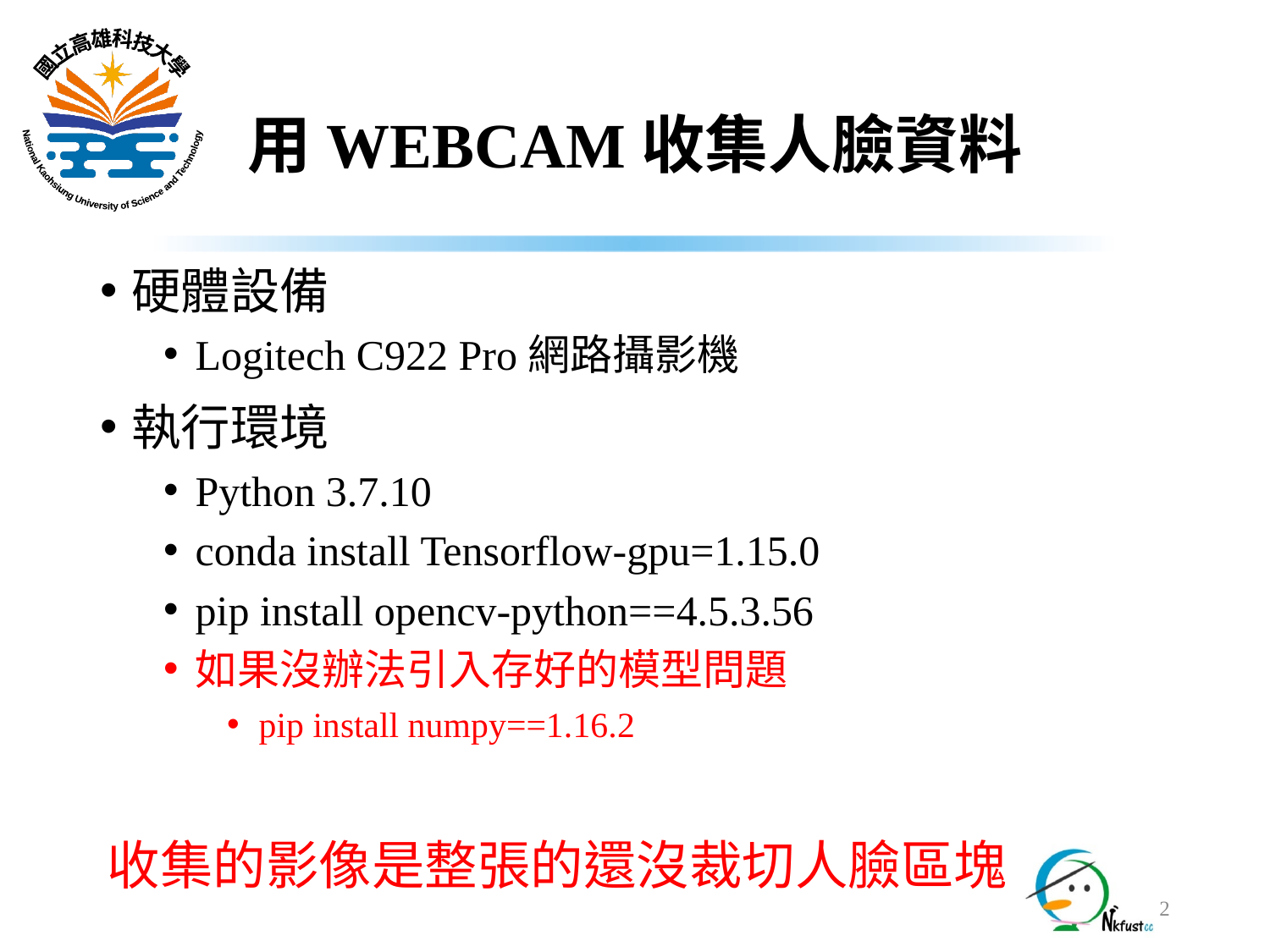

# 用webcam收集人臉資料
硬體設備
Logitech C922 Pro網路攝影機
執行環境
Python 3.7.10
conda install Tensorflow-gpu=1.15.0
pip install opencv-python==4.5.3.56
如果沒辦法引入存好的模型問題
pip install numpy==1.16.2

收集的影像是整張的還沒裁切人臉區塊
2